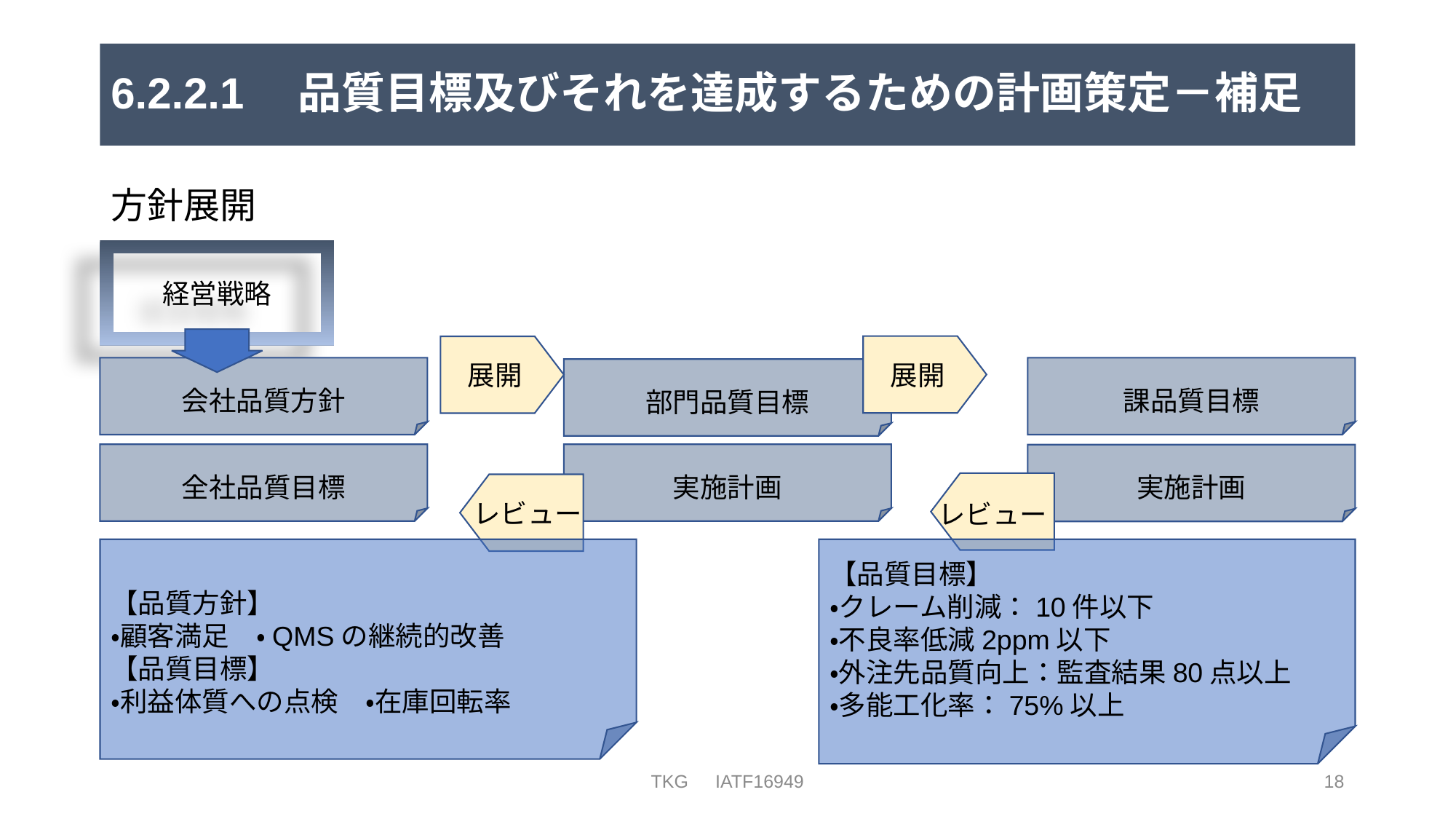

# 6.2.2.1　品質目標及びそれを達成するための計画策定－補足
方針展開

経営戦略

展開
展開
課品質目標
会社品質方針
部門品質目標
全社品質目標
実施計画
実施計画

レビュー
レビュー
【品質目標】
・クレーム削減：10件以下
・不良率低減2ppm以下
・外注先品質向上：監査結果80点以上
・多能工化率：75%以上
【品質方針】
・顧客満足　・QMSの継続的改善
【品質目標】
・利益体質への点検　・在庫回転率
TKG　IATF16949
18